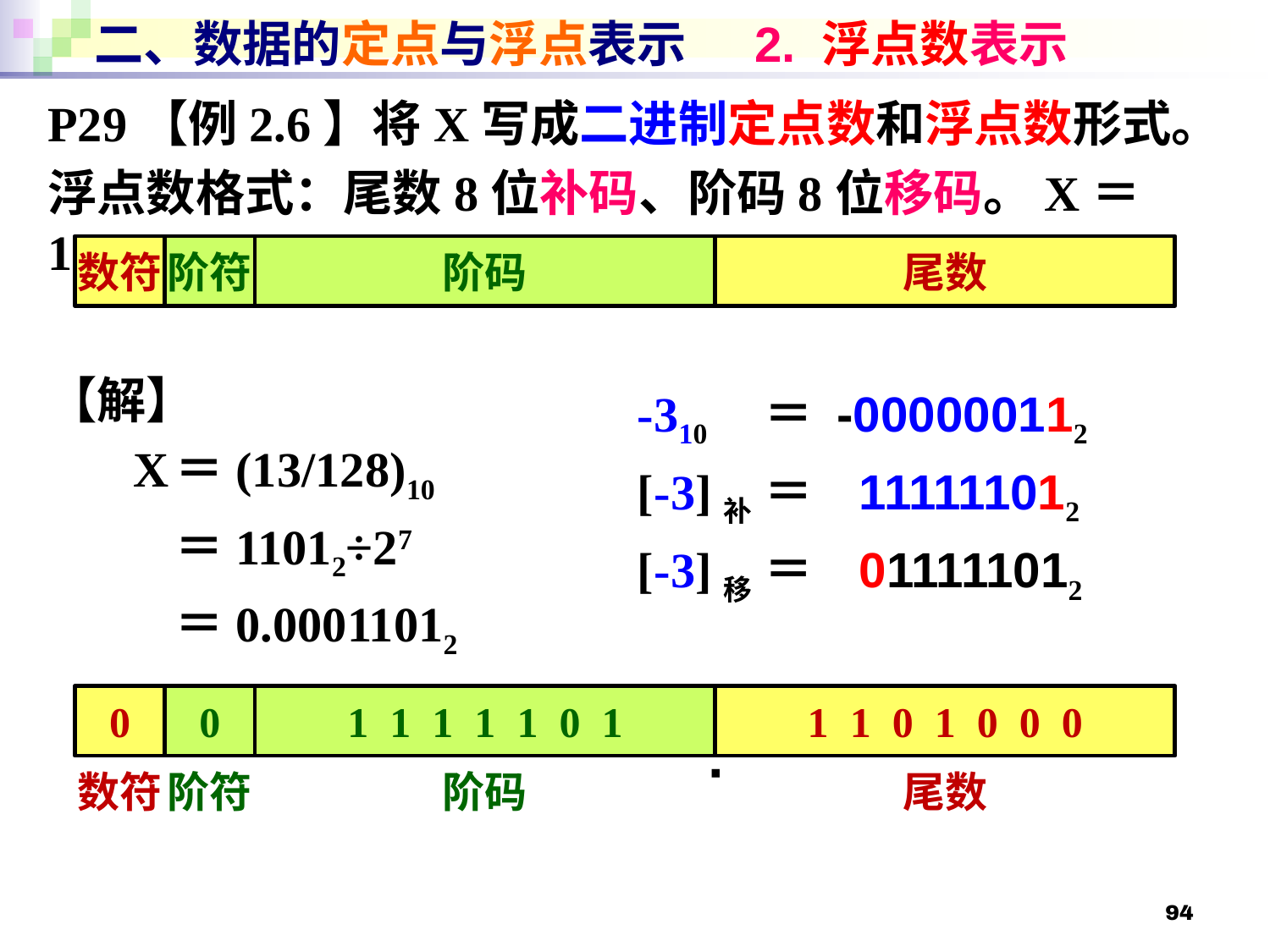

# 二、数据的定点与浮点表示     2. 浮点数表示
P29【例2.6】将X写成二进制定点数和浮点数形式。
浮点数格式：尾数8位补码、阶码8位移码。X＝13/128

【解】
       X	＝(13/128)10
	＝11012÷27
	＝0.00011012
	＝0.11010002×2-3
数符
阶符
阶码
尾数
-310	＝ -000000112
[-3]补	＝   111111012
[-3]移	＝   011111012
0
数符
0
阶符
1  1  1  1  1  0  1
阶码
1  1  0  1  0  0  0
尾数
·
94